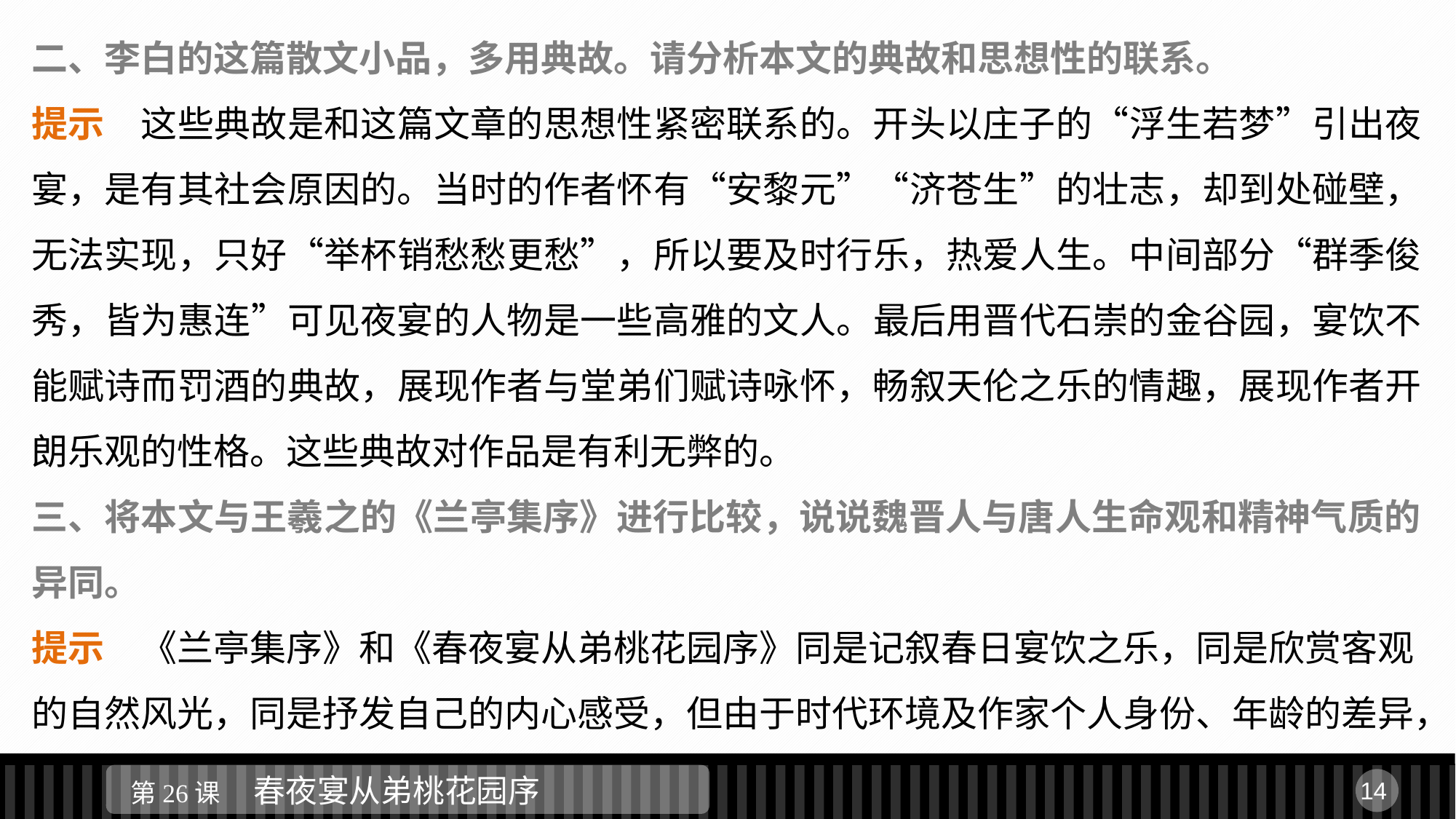

二、李白的这篇散文小品，多用典故。请分析本文的典故和思想性的联系。
提示　这些典故是和这篇文章的思想性紧密联系的。开头以庄子的“浮生若梦”引出夜宴，是有其社会原因的。当时的作者怀有“安黎元”“济苍生”的壮志，却到处碰壁，无法实现，只好“举杯销愁愁更愁”，所以要及时行乐，热爱人生。中间部分“群季俊秀，皆为惠连”可见夜宴的人物是一些高雅的文人。最后用晋代石崇的金谷园，宴饮不能赋诗而罚酒的典故，展现作者与堂弟们赋诗咏怀，畅叙天伦之乐的情趣，展现作者开朗乐观的性格。这些典故对作品是有利无弊的。
三、将本文与王羲之的《兰亭集序》进行比较，说说魏晋人与唐人生命观和精神气质的异同。
提示　《兰亭集序》和《春夜宴从弟桃花园序》同是记叙春日宴饮之乐，同是欣赏客观的自然风光，同是抒发自己的内心感受，但由于时代环境及作家个人身份、年龄的差异，